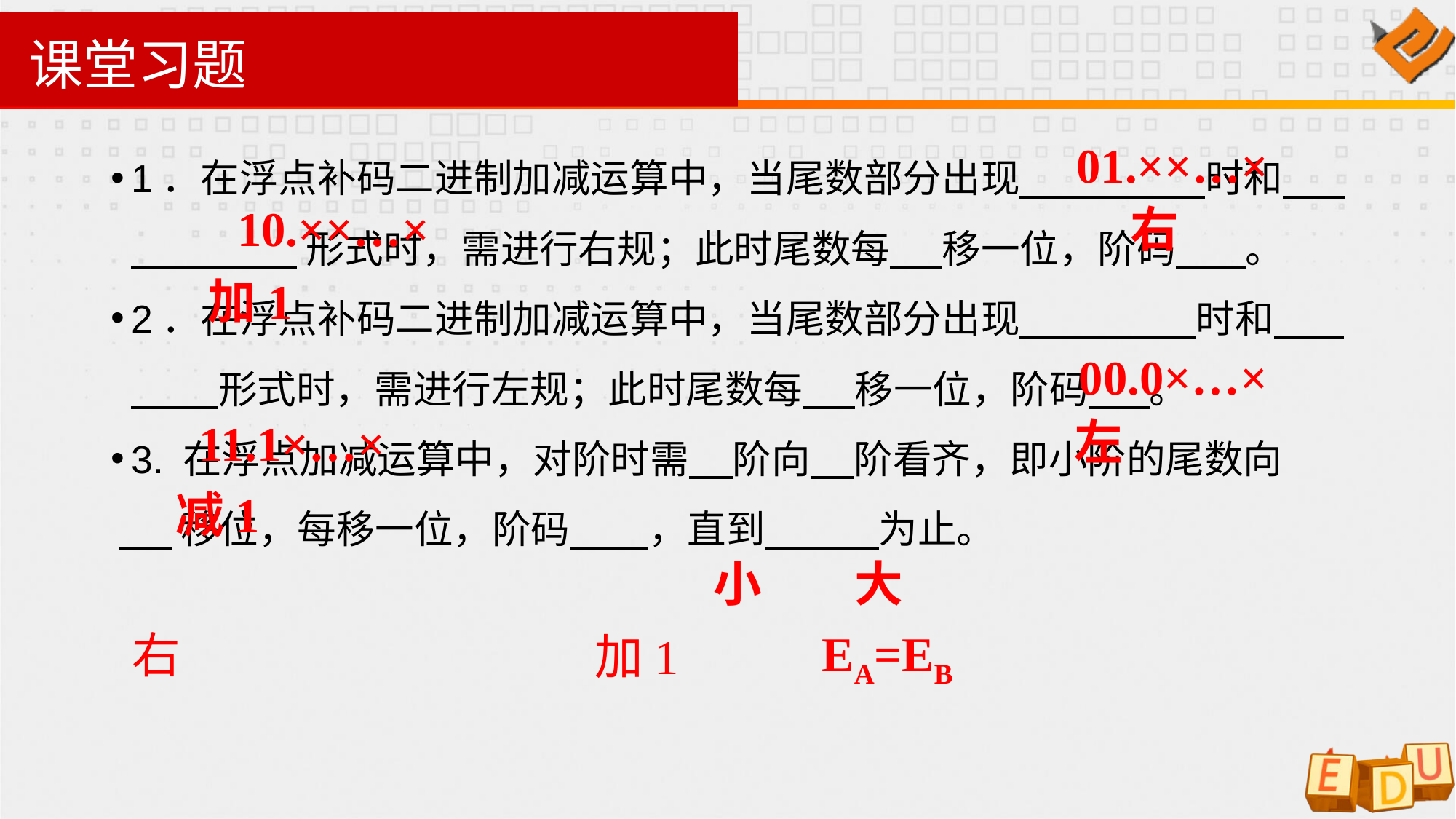

# 课堂习题
1．在浮点补码二进制加减运算中，当尾数部分出现                     时和                            形式时，需进行右规；此时尾数每      移一位，阶码        。
2．在浮点补码二进制加减运算中，当尾数部分出现                    时和                   形式时，需进行左规；此时尾数每      移一位，阶码       。
3. 在浮点加减运算中，对阶时需     阶向     阶看齐，即小阶的尾数向
       移位，每移一位，阶码         ，直到             为止。

01.××…×
10.××…×
右
加1
00.0×…×
左
11.1×…×
减1
小
大
EA=EB
右
加1